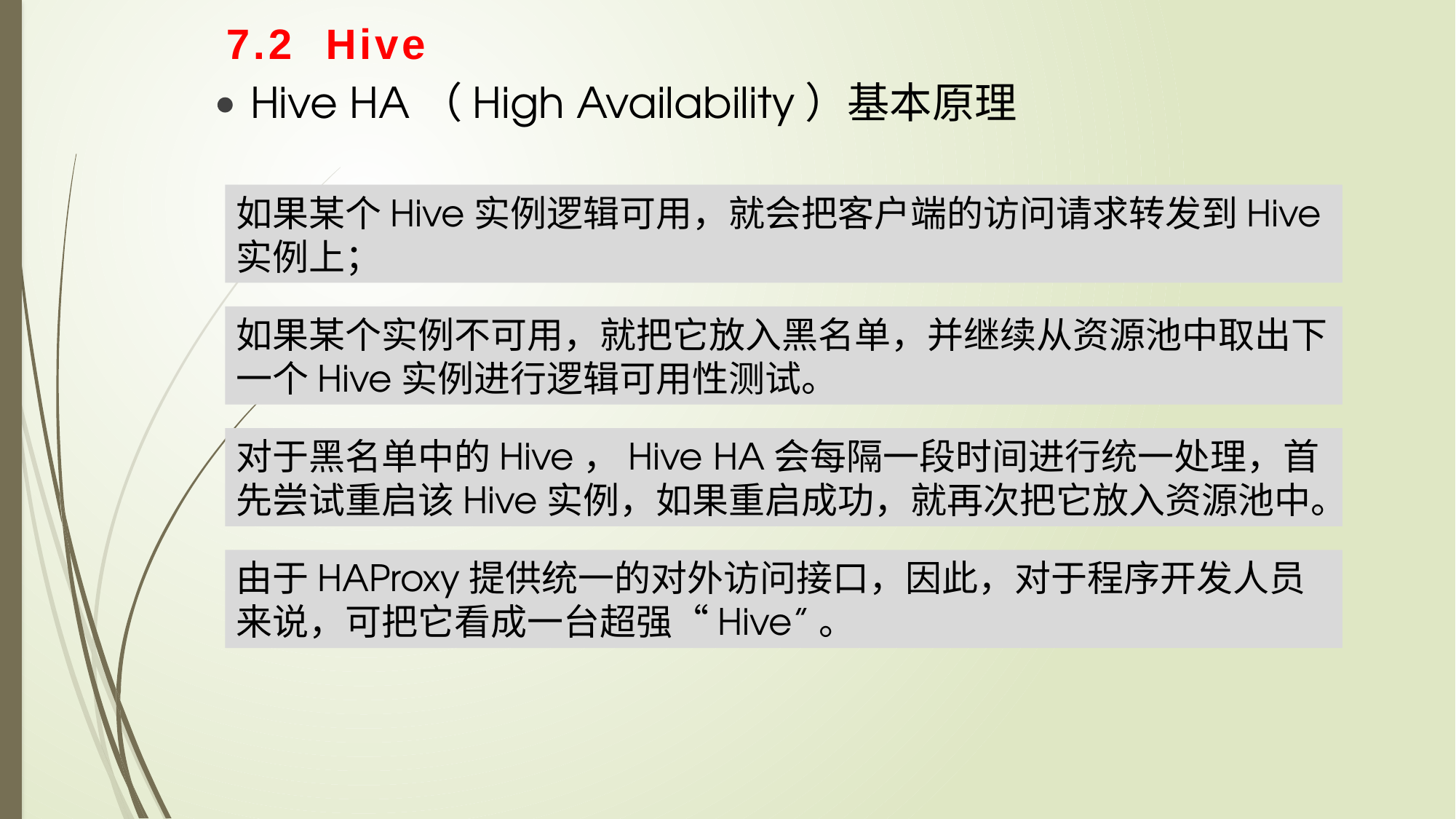

7.2  Hive
Hive HA（High Availability）基本原理

如果某个Hive实例逻辑可用，就会把客户端的访问请求转发到Hive实例上；
如果某个实例不可用，就把它放入黑名单，并继续从资源池中取出下一个Hive实例进行逻辑可用性测试。
对于黑名单中的Hive，Hive HA会每隔一段时间进行统一处理，首先尝试重启该Hive实例，如果重启成功，就再次把它放入资源池中。
由于HAProxy提供统一的对外访问接口，因此，对于程序开发人员来说，可把它看成一台超强“Hive”。